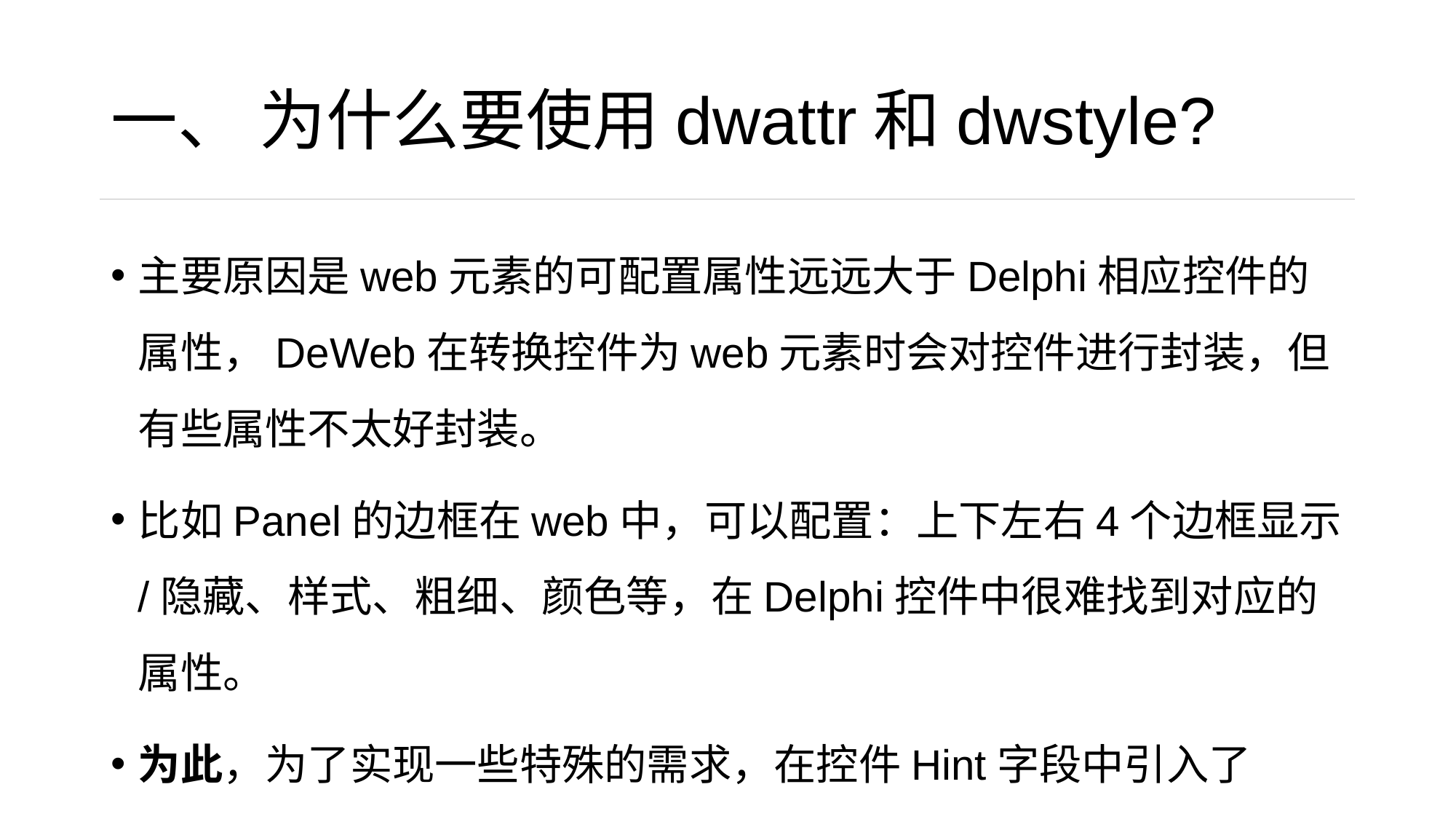

# 一、 为什么要使用dwattr和dwstyle?
主要原因是web元素的可配置属性远远大于Delphi相应控件的属性，DeWeb在转换控件为web元素时会对控件进行封装，但有些属性不太好封装。
比如Panel的边框在web中，可以配置：上下左右4个边框显示/隐藏、样式、粗细、颜色等，在Delphi控件中很难找到对应的属性。
为此，为了实现一些特殊的需求，在控件Hint字段中引入了dwattr和dwstyle两个通用属性